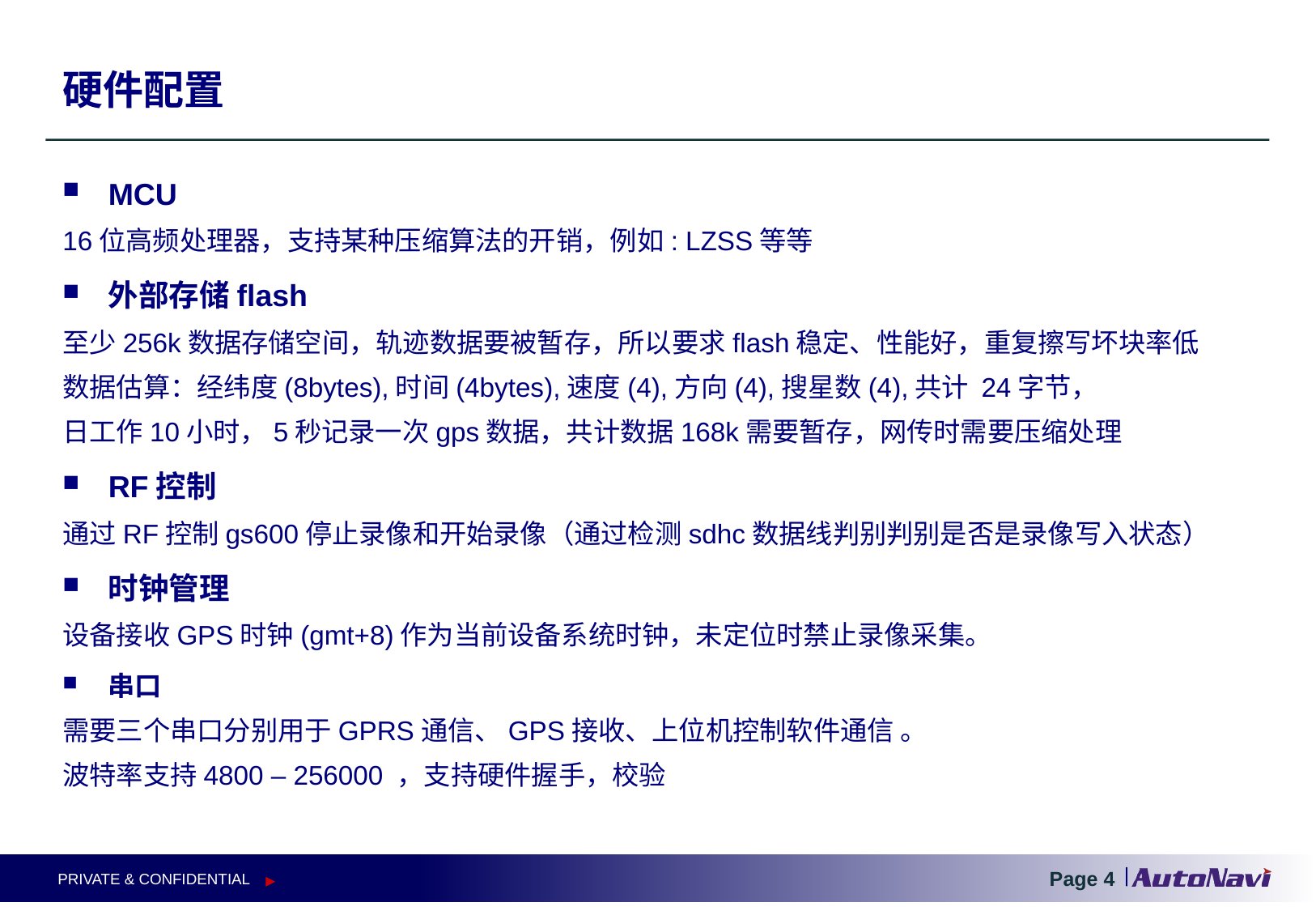

# 硬件配置
MCU
16位高频处理器，支持某种压缩算法的开销，例如: LZSS等等
外部存储flash
至少256k数据存储空间，轨迹数据要被暂存，所以要求flash稳定、性能好，重复擦写坏块率低
数据估算：经纬度(8bytes),时间(4bytes),速度(4),方向(4),搜星数(4),共计 24字节，
日工作10小时，5秒记录一次gps数据，共计数据168k需要暂存，网传时需要压缩处理
RF控制
通过RF控制gs600停止录像和开始录像（通过检测sdhc数据线判别判别是否是录像写入状态）
时钟管理
设备接收GPS时钟(gmt+8)作为当前设备系统时钟，未定位时禁止录像采集。
串口
需要三个串口分别用于GPRS通信、GPS接收、上位机控制软件通信 。
波特率支持4800 – 256000 ，支持硬件握手，校验